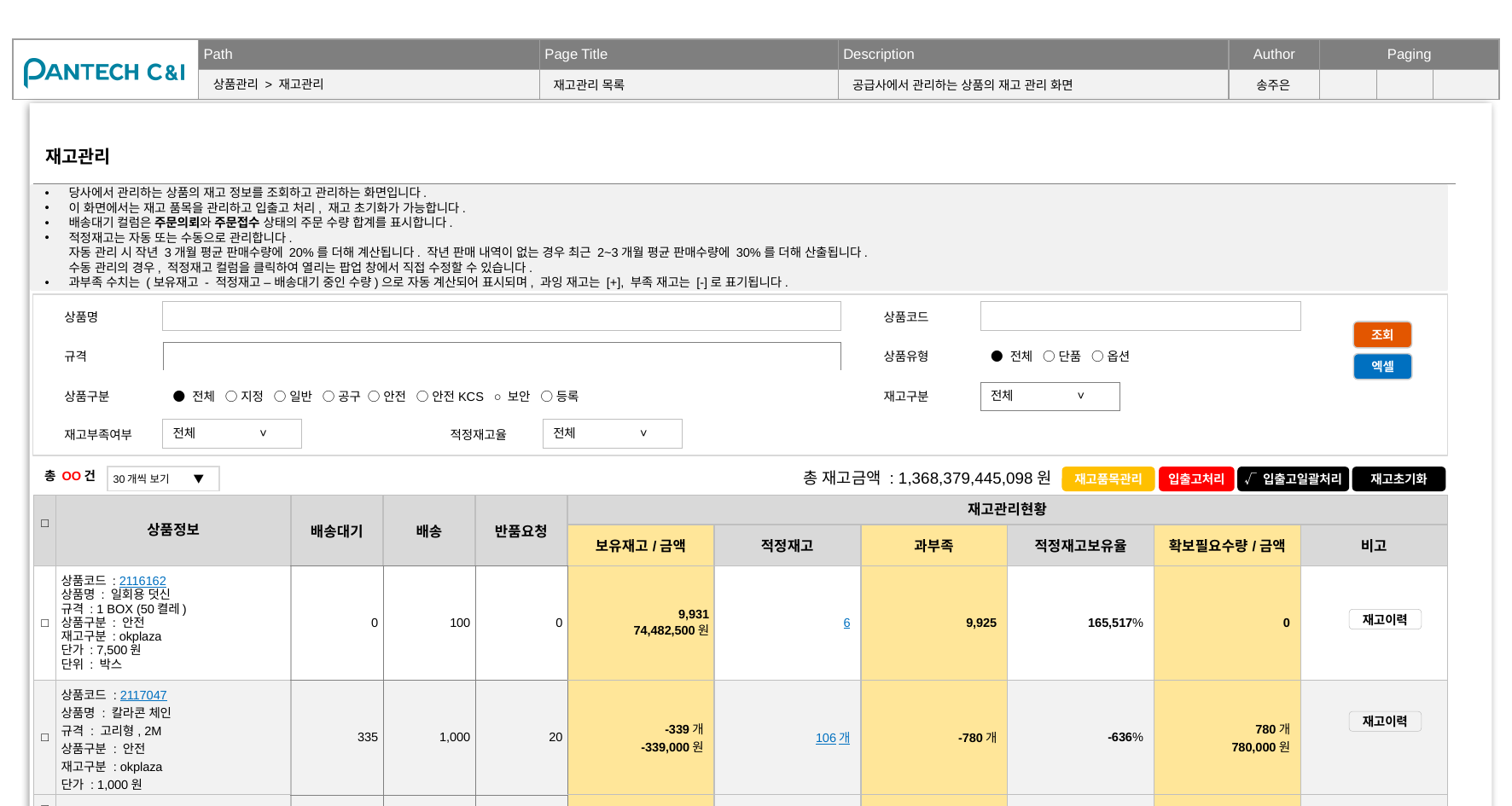

상품관리 > 재고관리

재고관리 목록
공급사에서 관리하는 상품의 재고 관리 화면
송주은

| 재고관리 |
| --- |
당사에서 관리하는 상품의 재고 정보를 조회하고 관리하는 화면입니다.
이 화면에서는 재고 품목을 관리하고 입출고 처리, 재고 초기화가 가능합니다.
배송대기 컬럼은 주문의뢰와 주문접수 상태의 주문 수량 합계를 표시합니다.
적정재고는 자동 또는 수동으로 관리합니다.
자동 관리 시 작년 3개월 평균 판매수량에 20%를 더해 계산됩니다. 작년 판매 내역이 없는 경우 최근 2~3개월 평균 판매수량에 30%를 더해 산출됩니다.
수동 관리의 경우, 적정재고 컬럼을 클릭하여 열리는 팝업 창에서 직접 수정할 수 있습니다.
과부족 수치는 (보유재고 - 적정재고 – 배송대기 중인 수량)으로 자동 계산되어 표시되며, 과잉 재고는 [+], 부족 재고는 [-]로 표기됩니다.

| 상품명 |  |  |  |  |  |  |  | 상품코드 |  |  |
| --- | --- | --- | --- | --- | --- | --- | --- | --- | --- | --- |
|  |  |  |  |  |  |  |  |  |  |  |
| 규격 |  |  |  |  |  |  |  | 상품유형 | ● 전체 ○ 단품 ○ 옵션 |  |
|  |  |  |  |  |  |  |  |  |  |  |
| 상품구분 | ● 전체 ○ 지정 ○ 일반 ○ 공구 ○ 안전 ○ 안전KCS ○ 보안 ○ 등록 |  |  |  |  |  |  | 재고구분 | 전체 ˅ |  |
|  |  |  |  |  |  |  |  |  |  |  |
| 재고부족여부 | 전체 ˅ |  |  | 적정재고율 | 전체 ˅ |  |  |  |  |  |
조회
엑셀
총 OO건
총 재고금액 : 1,368,379,445,098원
| 30개씩 보기        ▼ |
| --- |
재고품목관리
입출고처리
√ 입출고일괄처리
재고초기화
| □ | 상품정보 | 배송대기 | 배송 | 반품요청 | 재고관리현황 |  |  |  |  |  |
| --- | --- | --- | --- | --- | --- | --- | --- | --- | --- | --- |
|  |  |  |  |  | 보유재고/금액 | 적정재고 | 과부족 | 적정재고보유율 | 확보필요수량/금액 | 비고 |
| □ | 상품코드 : 2116162 상품명 : 일회용 덧신 규격 : 1 BOX (50켤레) 상품구분 : 안전 재고구분 : okplaza 단가 : 7,500원 단위 : 박스 | 0 | 100 | 0 | 9,931 74,482,500원 | 6 | 9,925 | 165,517% | 0 |  |
| □ | 상품코드 : 2117047 상품명 : 칼라콘 체인 규격 : 고리형, 2M 상품구분 : 안전 재고구분 : okplaza 단가 : 1,000원 단위 : 개 | 335 | 1,000 | 20 | -339개 -339,000원 | 106개 | -780개 | -636% | 780개 780,000원 |  |
| □ |  |  |  |  |  |  |  |  |  |  |
재고이력
재고이력
<<
<
1
2
>
>>